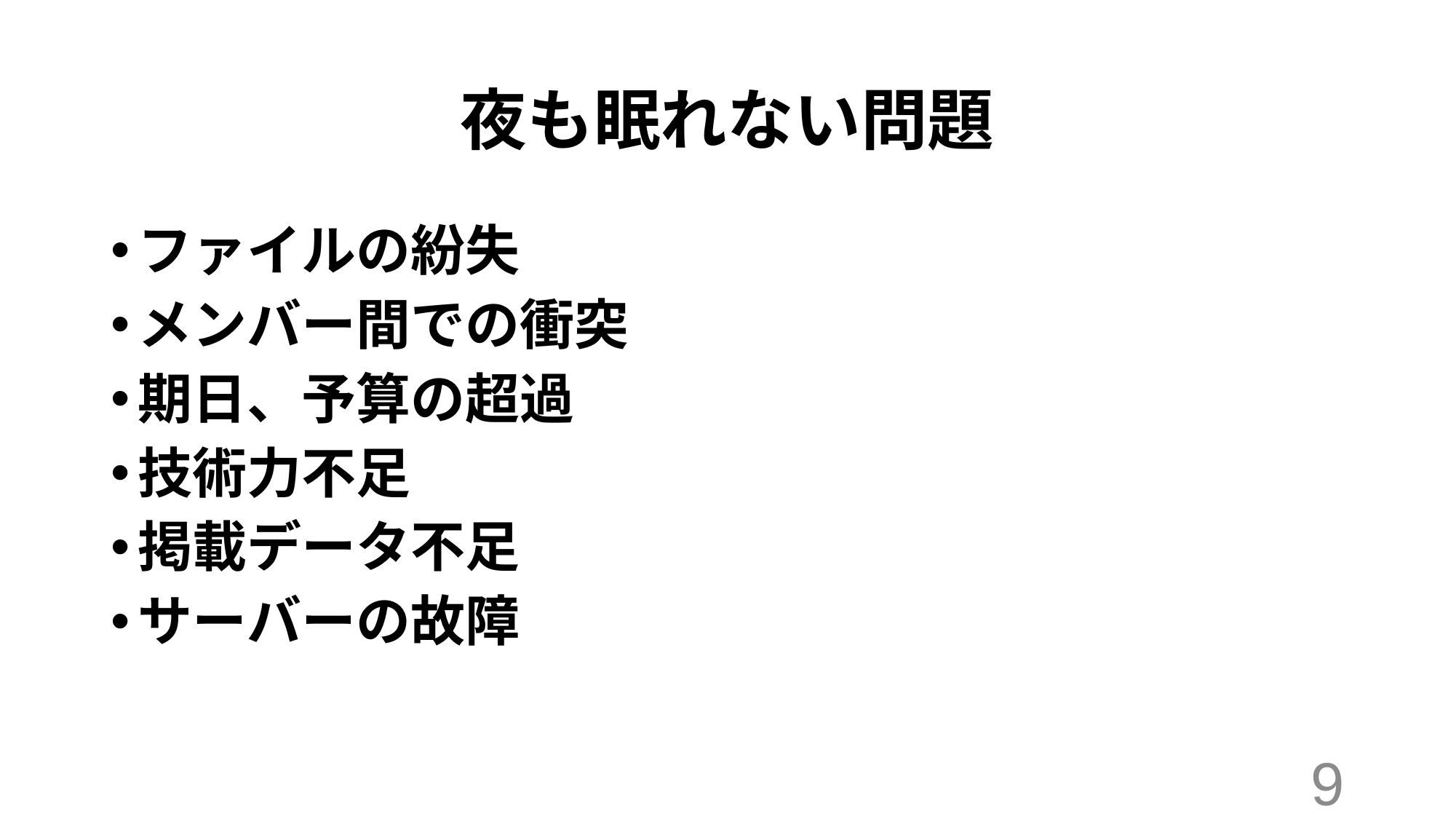

# 夜も眠れない問題
ファイルの紛失
メンバー間での衝突
期日、予算の超過
技術力不足
掲載データ不足
サーバーの故障
9